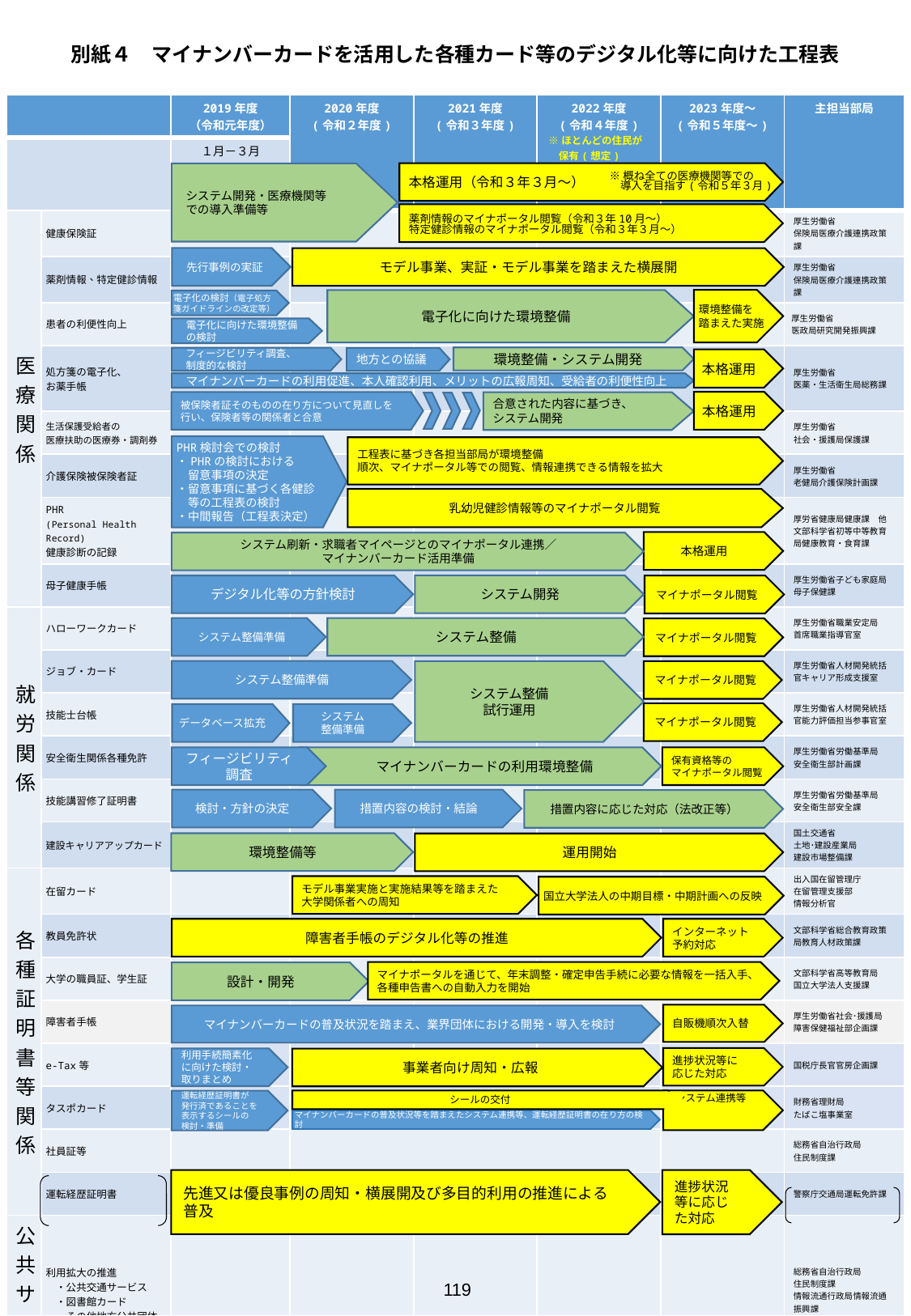

別紙４　マイナンバーカードを活用した各種カード等のデジタル化等に向けた工程表
|  |  | 2019年度 （令和元年度） | 2020年度 (令和２年度) | 2021年度 (令和３年度) | 2022年度 (令和４年度) ※ほとんどの住民が 　 保有(想定) | 2023年度～ (令和５年度～) | 主担当部局 |
| --- | --- | --- | --- | --- | --- | --- | --- |
|  |  | １月－３月 |  |  |  |  |  |
| 医療関係 | 健康保険証 |  |  |  |  |  | 厚生労働省 保険局医療介護連携政策課 |
|  | 薬剤情報、特定健診情報 |  |  |  |  |  | 厚生労働省 保険局医療介護連携政策課 |
|  | 患者の利便性向上 |  |  |  |  |  | 厚生労働省 医政局研究開発振興課 |
|  | 処方箋の電子化、 お薬手帳 |  |  |  |  |  | 厚生労働省 医薬・生活衛生局総務課 |
|  | 生活保護受給者の 医療扶助の医療券・調剤券 |  |  |  |  |  | 厚生労働省 社会・援護局保護課 |
|  | 介護保険被保険者証 |  |  |  |  |  | 厚生労働省 老健局介護保険計画課 |
|  | PHR (Personal Health Record) 健康診断の記録 |  |  |  |  |  | 厚労省健康局健康課　他 文部科学省初等中等教育局健康教育・食育課 |
|  | 母子健康手帳 |  |  |  |  |  | 厚生労働省子ども家庭局 母子保健課 |
| 就労関係 | ハローワークカード |  |  |  |  |  | 厚生労働省職業安定局 首席職業指導官室 |
|  | ジョブ・カード |  |  |  |  |  | 厚生労働省人材開発統括官キャリア形成支援室 |
|  | 技能士台帳 |  |  |  |  |  | 厚生労働省人材開発統括官能力評価担当参事官室 |
|  | 安全衛生関係各種免許 |  |  |  |  |  | 厚生労働省労働基準局 安全衛生部計画課 |
|  | 技能講習修了証明書 |  |  |  |  |  | 厚生労働省労働基準局 安全衛生部安全課 |
|  | 建設キャリアアップカード |  |  |  |  |  | 国土交通省 土地･建設産業局 建設市場整備課 |
| 各種証明書等関係 | 在留カード |  |  |  |  |  | 出入国在留管理庁 在留管理支援部 情報分析官 |
|  | 教員免許状 |  |  |  |  |  | 文部科学省総合教育政策局教育人材政策課 |
|  | 大学の職員証、学生証 |  |  |  |  |  | 文部科学省高等教育局 国立大学法人支援課 |
|  | 障害者手帳 |  |  |  |  |  | 厚生労働省社会･援護局 障害保健福祉部企画課 |
|  | e‐Tax等 |  |  |  |  |  | 国税庁長官官房企画課 |
|  | タスポカード |  |  |  |  |  | 財務省理財局 たばこ塩事業室 |
|  | 社員証等 |  |  |  |  |  | 総務省自治行政局 住民制度課 |
|  | 運転経歴証明書 |  |  |  |  |  | 警察庁交通局運転免許課 |
| 公共サービス | 利用拡大の推進 　・公共交通サービス 　・図書館カード 　・その他地方公共団体 　　発行カード |  |  |  |  |  | 総務省自治行政局 住民制度課 情報流通行政局情報流通振興課 自治行政局地域情報政策室 |
本格運用（令和３年３月～）
システム開発・医療機関等
での導入準備等
※概ね全ての医療機関等での
　導入を目指す(令和５年３月)
薬剤情報のマイナポータル閲覧（令和３年10月～）
特定健診情報のマイナポータル閲覧（令和３年３月～）
先行事例の実証
モデル事業、実証・モデル事業を踏まえた横展開
環境整備を
踏まえた実施
電子化に向けた環境整備
電子化の検討（電子処方箋ガイドラインの改定等）
電子化に向けた環境整備の検討
環境整備・システム開発
フィージビリティ調査、
制度的な検討
地方との協議
本格運用
マイナンバーカードの利用促進、本人確認利用、メリットの広報周知、受給者の利便性向上
本格運用
被保険者証そのものの在り方について見直しを
行い、保険者等の関係者と合意
合意された内容に基づき、
システム開発

PHR検討会での検討
・PHRの検討における
　留意事項の決定
・留意事項に基づく各健診
　等の工程表の検討
・中間報告（工程表決定）
工程表に基づき各担当部局が環境整備
順次、マイナポータル等での閲覧、情報連携できる情報を拡大
乳幼児健診情報等のマイナポータル閲覧
本格運用
システム刷新・求職者マイページとのマイナポータル連携／
マイナンバーカード活用準備
システム開発
デジタル化等の方針検討
マイナポータル閲覧
システム整備
システム整備準備
マイナポータル閲覧
システム整備準備
マイナポータル閲覧
システム整備
試行運用
マイナポータル閲覧
システム
整備準備
データベース拡充
フィージビリティ調査
保有資格等の
マイナポータル閲覧
　　マイナンバーカードの利用環境整備
措置内容の検討・結論
検討・方針の決定
措置内容に応じた対応（法改正等）
環境整備等
運用開始
モデル事業実施と実施結果等を踏まえた大学関係者への周知
国立大学法人の中期目標・中期計画への反映
インターネット
予約対応
障害者手帳のデジタル化等の推進
マイナポータルを通じて、年末調整・確定申告手続に必要な情報を一括入手、
各種申告書への自動入力を開始
設計・開発
自販機順次入替
マイナンバーカードの普及状況を踏まえ、業界団体における開発・導入を検討
進捗状況等に
応じた対応
利用手続簡素化
に向けた検討・
取りまとめ
事業者向け周知・広報
シールの交付
システム連携等

マイナンバーカードの普及状況等を踏まえたシステム連携等、運転経歴証明書の在り方の検討
運転経歴証明書が
発行済であることを表示するシールの
検討・準備
先進又は優良事例の周知・横展開及び多目的利用の推進による普及
進捗状況等に応じた対応

119